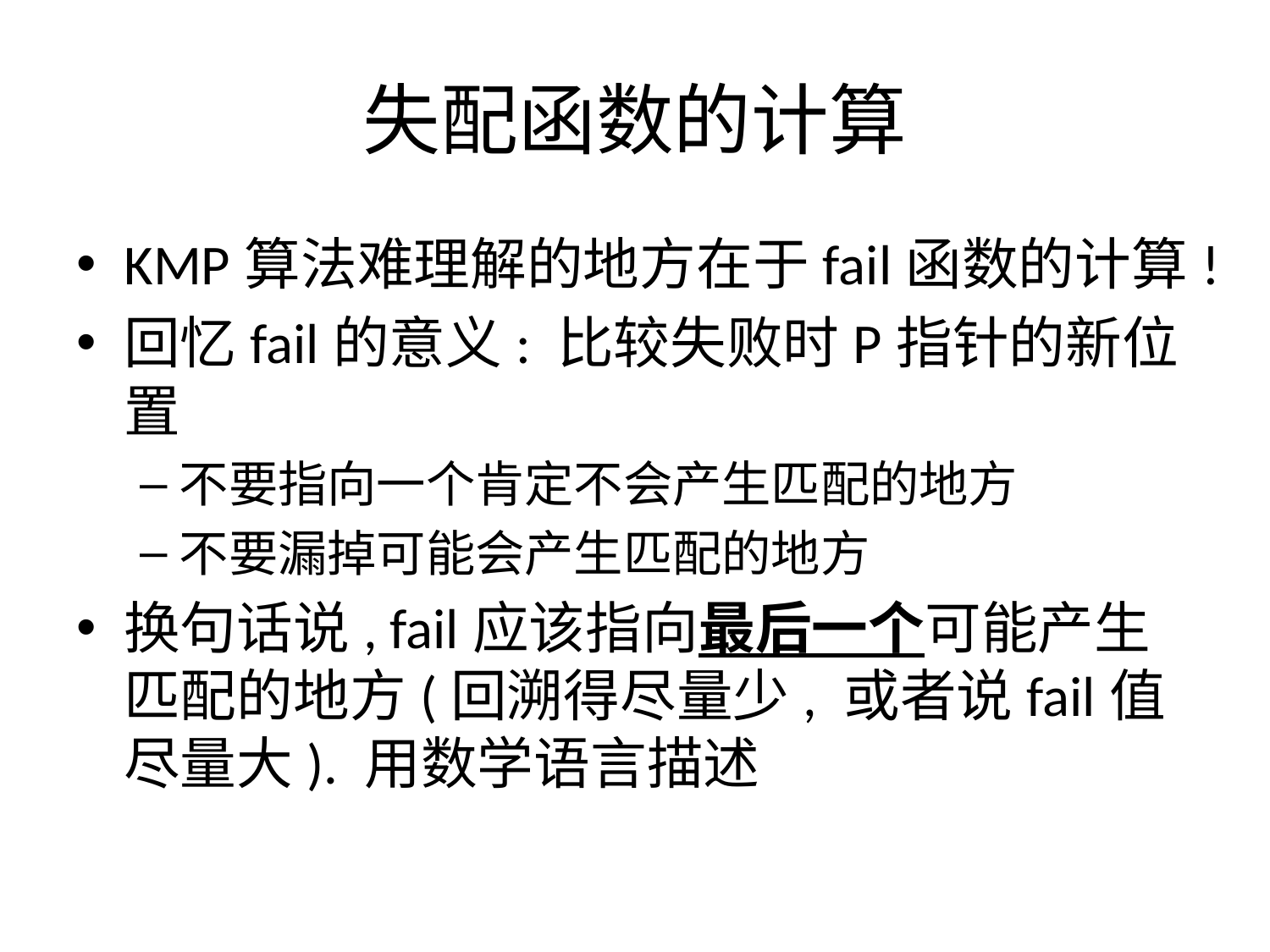

# 失配函数的计算
KMP算法难理解的地方在于fail函数的计算!
回忆fail的意义: 比较失败时P指针的新位置
不要指向一个肯定不会产生匹配的地方
不要漏掉可能会产生匹配的地方
换句话说, fail应该指向最后一个可能产生匹配的地方(回溯得尽量少, 或者说fail值尽量大). 用数学语言描述